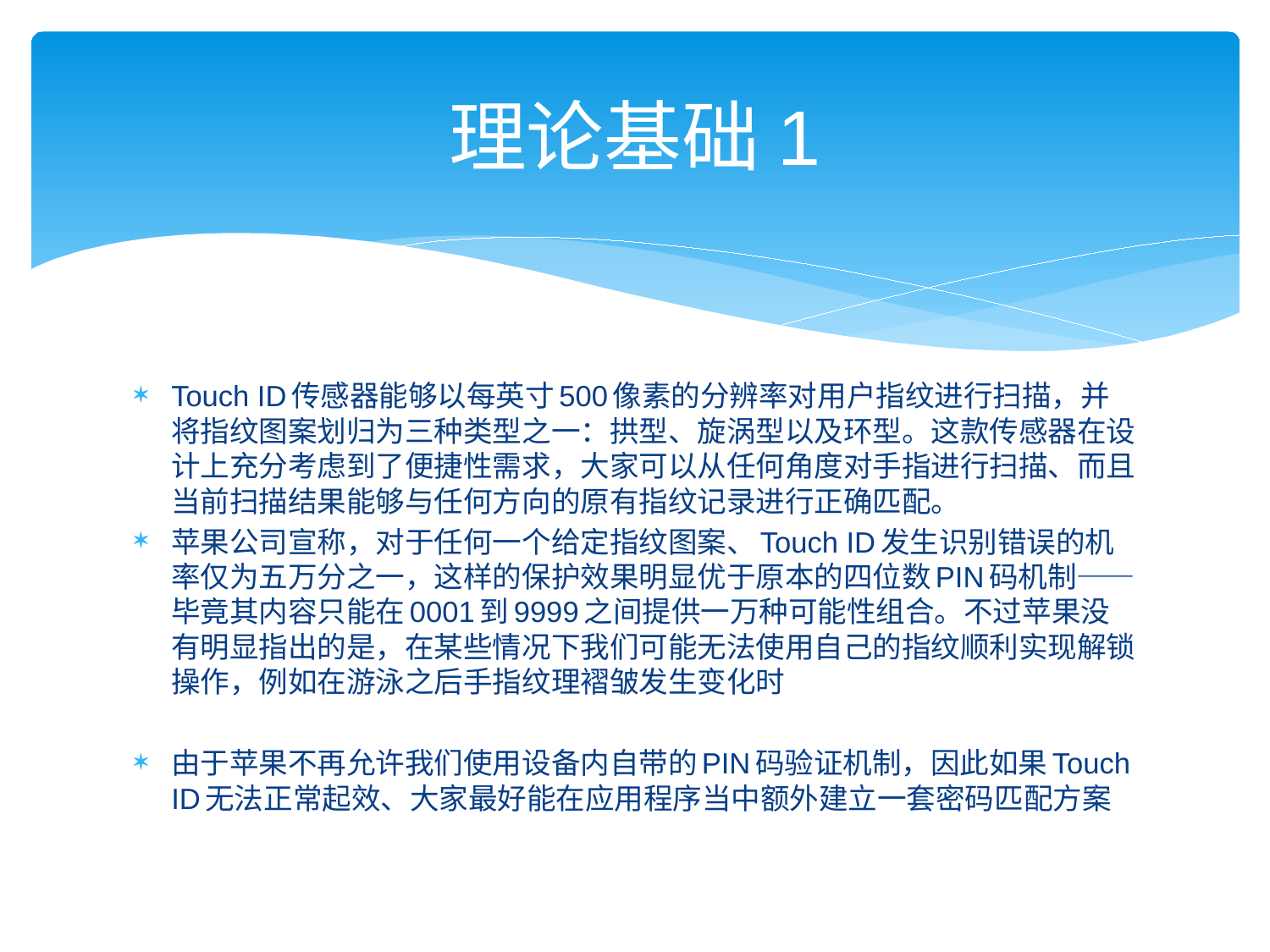

# 理论基础1
Touch ID传感器能够以每英寸500像素的分辨率对用户指纹进行扫描，并将指纹图案划归为三种类型之一：拱型、旋涡型以及环型。这款传感器在设计上充分考虑到了便捷性需求，大家可以从任何角度对手指进行扫描、而且当前扫描结果能够与任何方向的原有指纹记录进行正确匹配。
苹果公司宣称，对于任何一个给定指纹图案、Touch ID发生识别错误的机率仅为五万分之一，这样的保护效果明显优于原本的四位数PIN码机制——毕竟其内容只能在0001到9999之间提供一万种可能性组合。不过苹果没有明显指出的是，在某些情况下我们可能无法使用自己的指纹顺利实现解锁操作，例如在游泳之后手指纹理褶皱发生变化时

由于苹果不再允许我们使用设备内自带的PIN码验证机制，因此如果Touch ID无法正常起效、大家最好能在应用程序当中额外建立一套密码匹配方案